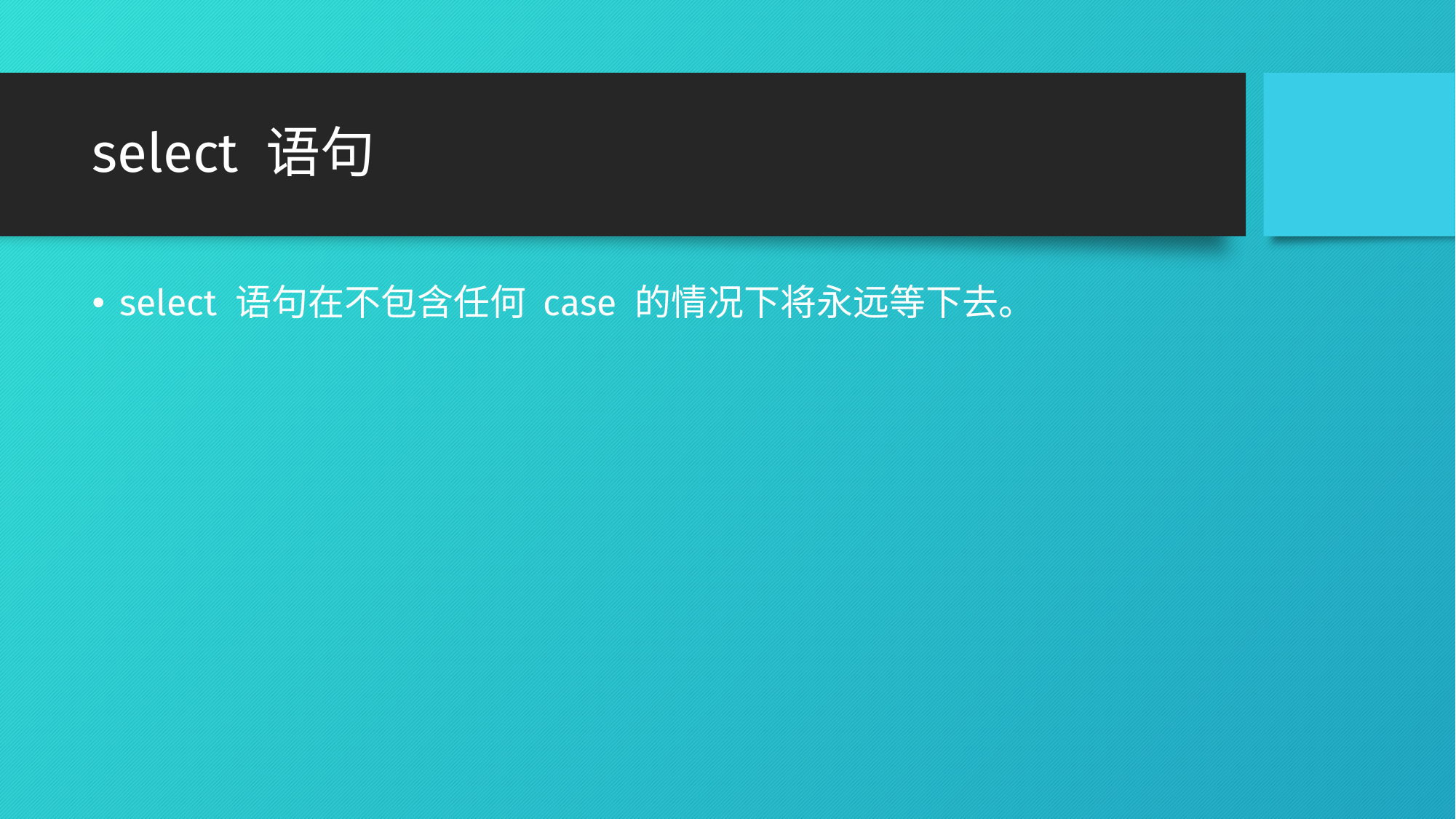

# select 语句
select 语句在不包含任何 case 的情况下将永远等下去。